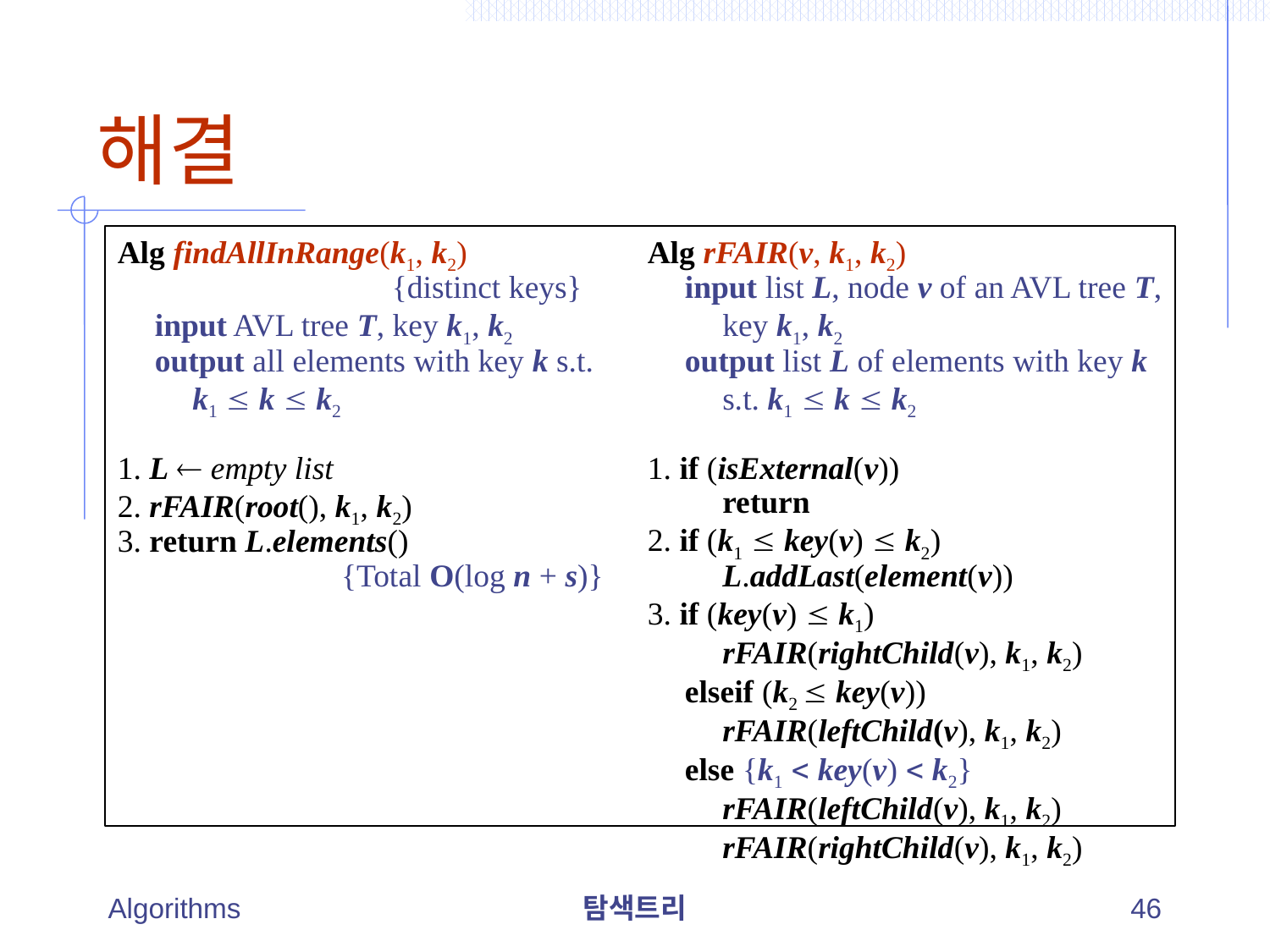

# 해결

Alg findAllInRange(k1, k2)
						{distinct keys}
	input AVL tree T, key k1, k2
	output all elements with key k s.t. 		k1 ≤ k ≤ k2

1. L ← empty list
2. rFAIR(root(), k1, k2)
3. return L.elements()
					{Total O(log n + s)}
Alg rFAIR(v, k1, k2)
	input list L, node v of an AVL tree T, 		key k1, k2
	output list L of elements with key k 		s.t. k1 ≤ k ≤ k2

1. if (isExternal(v))
		return
2. if (k1 ≤ key(v) ≤ k2)
		L.addLast(element(v))
3. if (key(v) ≤ k1)
		rFAIR(rightChild(v), k1, k2)
	elseif (k2 ≤ key(v))
		rFAIR(leftChild(v), k1, k2)
	else {k1 < key(v) < k2}
		rFAIR(leftChild(v), k1, k2)
		rFAIR(rightChild(v), k1, k2)
Algorithms
탐색트리
46